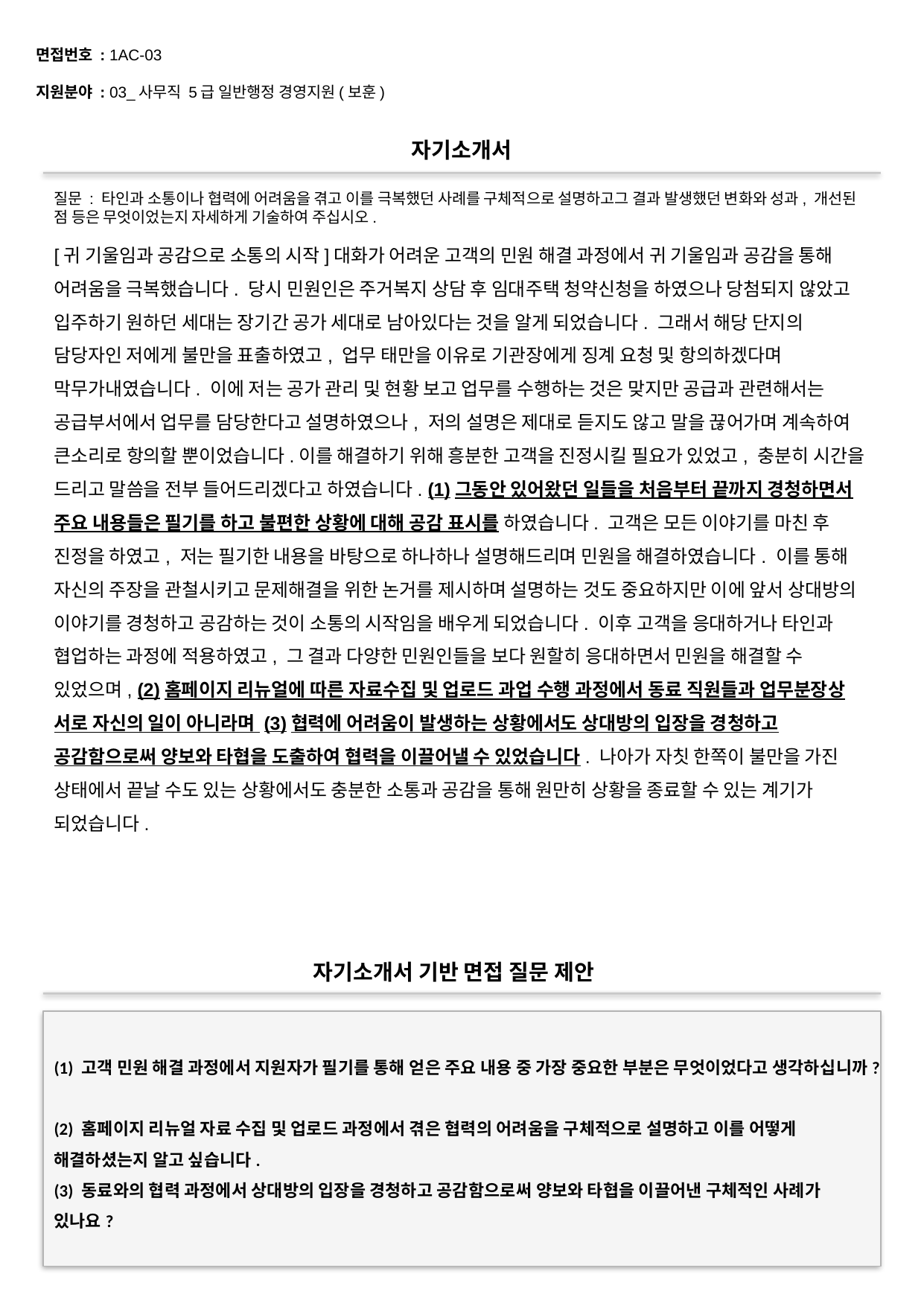

면접번호 : 1AC-03

지원분야 : 03_사무직 5급 일반행정 경영지원(보훈)
#

자기소개서

질문 : 타인과 소통이나 협력에 어려움을 겪고 이를 극복했던 사례를 구체적으로 설명하고그 결과 발생했던 변화와 성과, 개선된 점 등은 무엇이었는지 자세하게 기술하여 주십시오.

[귀 기울임과 공감으로 소통의 시작]대화가 어려운 고객의 민원 해결 과정에서 귀 기울임과 공감을 통해 어려움을 극복했습니다. 당시 민원인은 주거복지 상담 후 임대주택 청약신청을 하였으나 당첨되지 않았고 입주하기 원하던 세대는 장기간 공가 세대로 남아있다는 것을 알게 되었습니다. 그래서 해당 단지의 담당자인 저에게 불만을 표출하였고, 업무 태만을 이유로 기관장에게 징계 요청 및 항의하겠다며 막무가내였습니다. 이에 저는 공가 관리 및 현황 보고 업무를 수행하는 것은 맞지만 공급과 관련해서는 공급부서에서 업무를 담당한다고 설명하였으나, 저의 설명은 제대로 듣지도 않고 말을 끊어가며 계속하여 큰소리로 항의할 뿐이었습니다.이를 해결하기 위해 흥분한 고객을 진정시킬 필요가 있었고, 충분히 시간을 드리고 말씀을 전부 들어드리겠다고 하였습니다. (1)그동안 있어왔던 일들을 처음부터 끝까지 경청하면서 주요 내용들은 필기를 하고 불편한 상황에 대해 공감 표시를 하였습니다. 고객은 모든 이야기를 마친 후 진정을 하였고, 저는 필기한 내용을 바탕으로 하나하나 설명해드리며 민원을 해결하였습니다. 이를 통해 자신의 주장을 관철시키고 문제해결을 위한 논거를 제시하며 설명하는 것도 중요하지만 이에 앞서 상대방의 이야기를 경청하고 공감하는 것이 소통의 시작임을 배우게 되었습니다. 이후 고객을 응대하거나 타인과 협업하는 과정에 적용하였고, 그 결과 다양한 민원인들을 보다 원할히 응대하면서 민원을 해결할 수 있었으며, (2)홈페이지 리뉴얼에 따른 자료수집 및 업로드 과업 수행 과정에서 동료 직원들과 업무분장상 서로 자신의 일이 아니라며 (3)협력에 어려움이 발생하는 상황에서도 상대방의 입장을 경청하고 공감함으로써 양보와 타협을 도출하여 협력을 이끌어낼 수 있었습니다. 나아가 자칫 한쪽이 불만을 가진 상태에서 끝날 수도 있는 상황에서도 충분한 소통과 공감을 통해 원만히 상황을 종료할 수 있는 계기가 되었습니다.

자기소개서 기반 면접 질문 제안

(1) 고객 민원 해결 과정에서 지원자가 필기를 통해 얻은 주요 내용 중 가장 중요한 부분은 무엇이었다고 생각하십니까?
(2) 홈페이지 리뉴얼 자료 수집 및 업로드 과정에서 겪은 협력의 어려움을 구체적으로 설명하고 이를 어떻게 해결하셨는지 알고 싶습니다.
(3) 동료와의 협력 과정에서 상대방의 입장을 경청하고 공감함으로써 양보와 타협을 이끌어낸 구체적인 사례가 있나요?